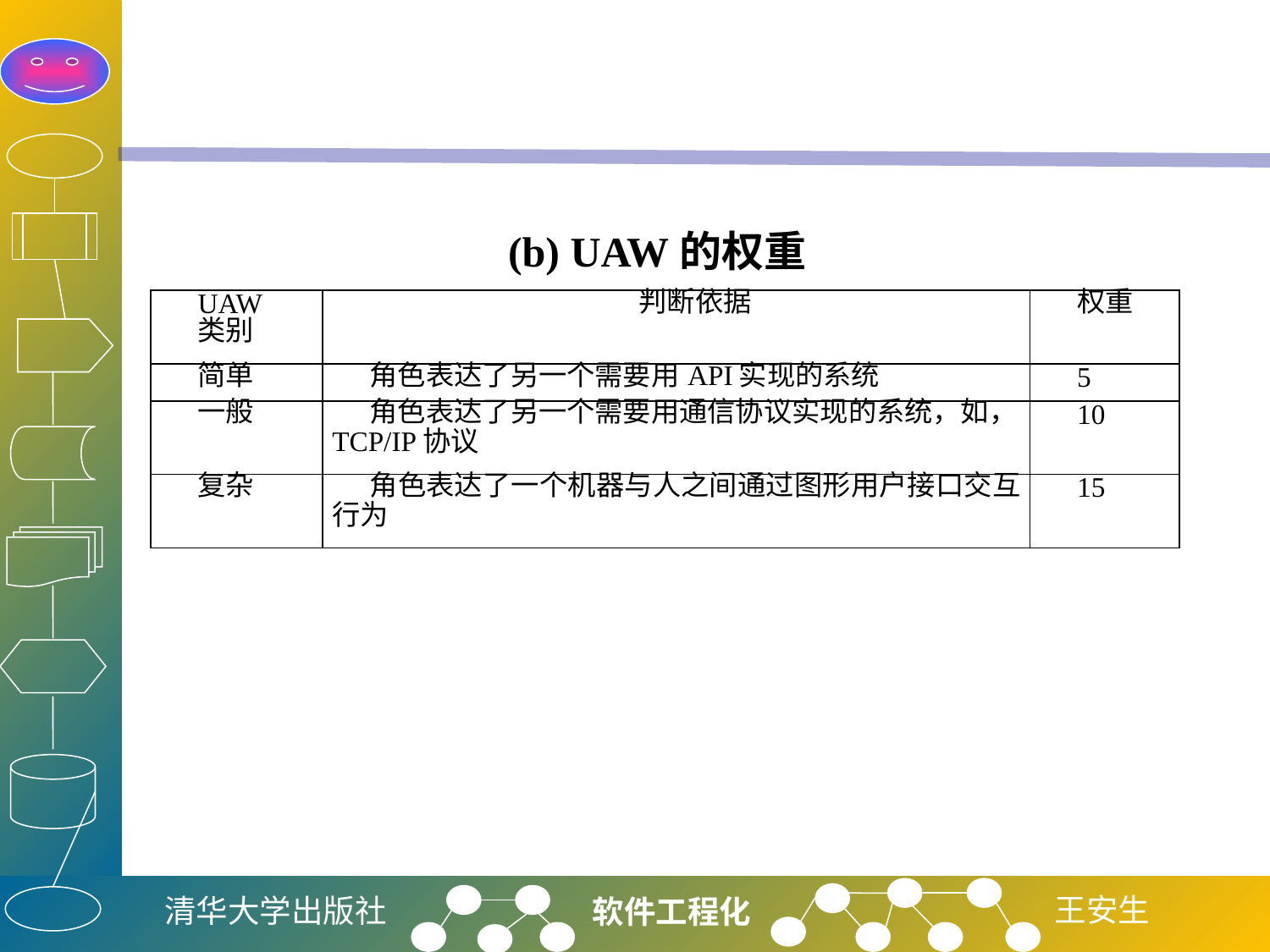

#
(b) UAW的权重
| UAW 类别 | 判断依据 | 权重 |
| --- | --- | --- |
| 简单 | 角色表达了另一个需要用API实现的系统 | 5 |
| 一般 | 角色表达了另一个需要用通信协议实现的系统，如，TCP/IP协议 | 10 |
| 复杂 | 角色表达了一个机器与人之间通过图形用户接口交互行为 | 15 |